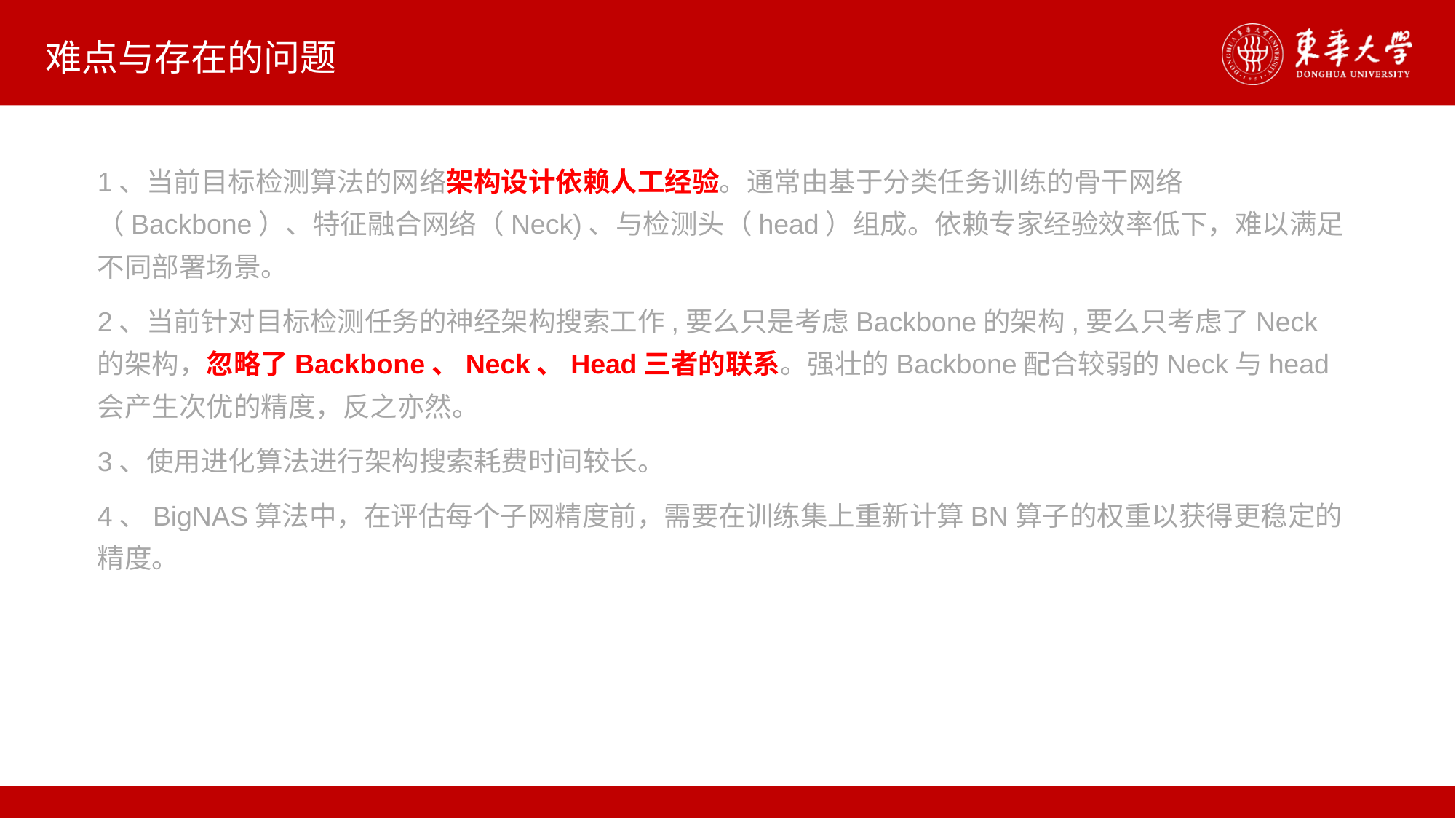

# 难点与存在的问题
1、当前目标检测算法的网络架构设计依赖人工经验。通常由基于分类任务训练的骨干网络（Backbone）、特征融合网络（Neck)、与检测头（head）组成。依赖专家经验效率低下，难以满足不同部署场景。
2、当前针对目标检测任务的神经架构搜索工作,要么只是考虑Backbone的架构,要么只考虑了Neck的架构，忽略了Backbone、Neck、Head三者的联系。强壮的Backbone配合较弱的Neck与head会产生次优的精度，反之亦然。
3、使用进化算法进行架构搜索耗费时间较长。
4、BigNAS算法中，在评估每个子网精度前，需要在训练集上重新计算BN算子的权重以获得更稳定的精度。